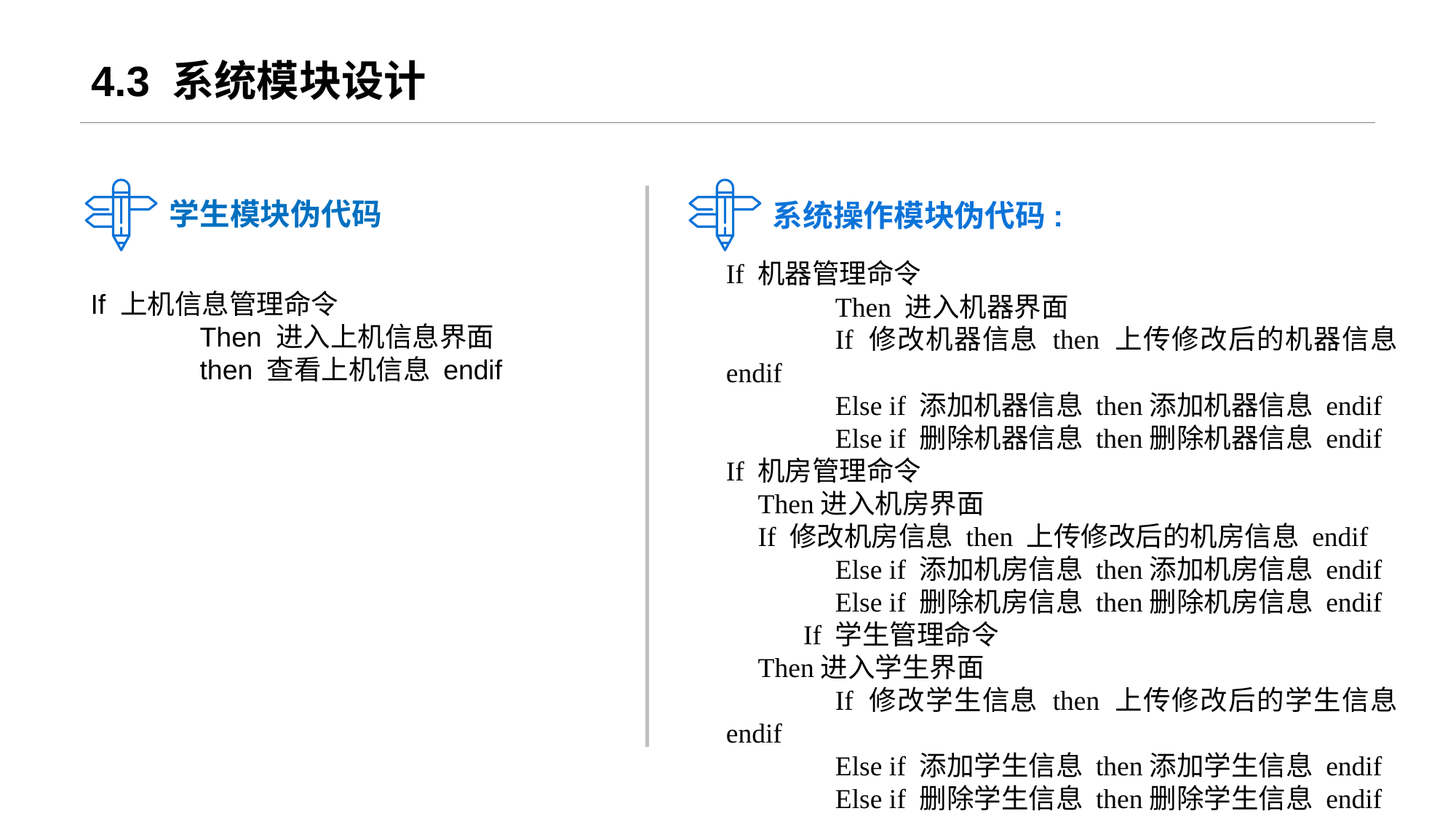

# 4.3 系统模块设计

系统操作模块伪代码:
学生模块伪代码
If 机器管理命令
	Then 进入机器界面
	If 修改机器信息 then 上传修改后的机器信息 endif
	Else if 添加机器信息 then添加机器信息 endif
	Else if 删除机器信息 then删除机器信息 endif
If 机房管理命令
Then进入机房界面
If 修改机房信息 then 上传修改后的机房信息 endif
	Else if 添加机房信息 then添加机房信息 endif
	Else if 删除机房信息 then删除机房信息 endif
	If 学生管理命令
Then进入学生界面
	If 修改学生信息 then 上传修改后的学生信息 endif
	Else if 添加学生信息 then添加学生信息 endif
	Else if 删除学生信息 then删除学生信息 endif
If 上机信息管理命令
	Then 进入上机信息界面
	then 查看上机信息 endif